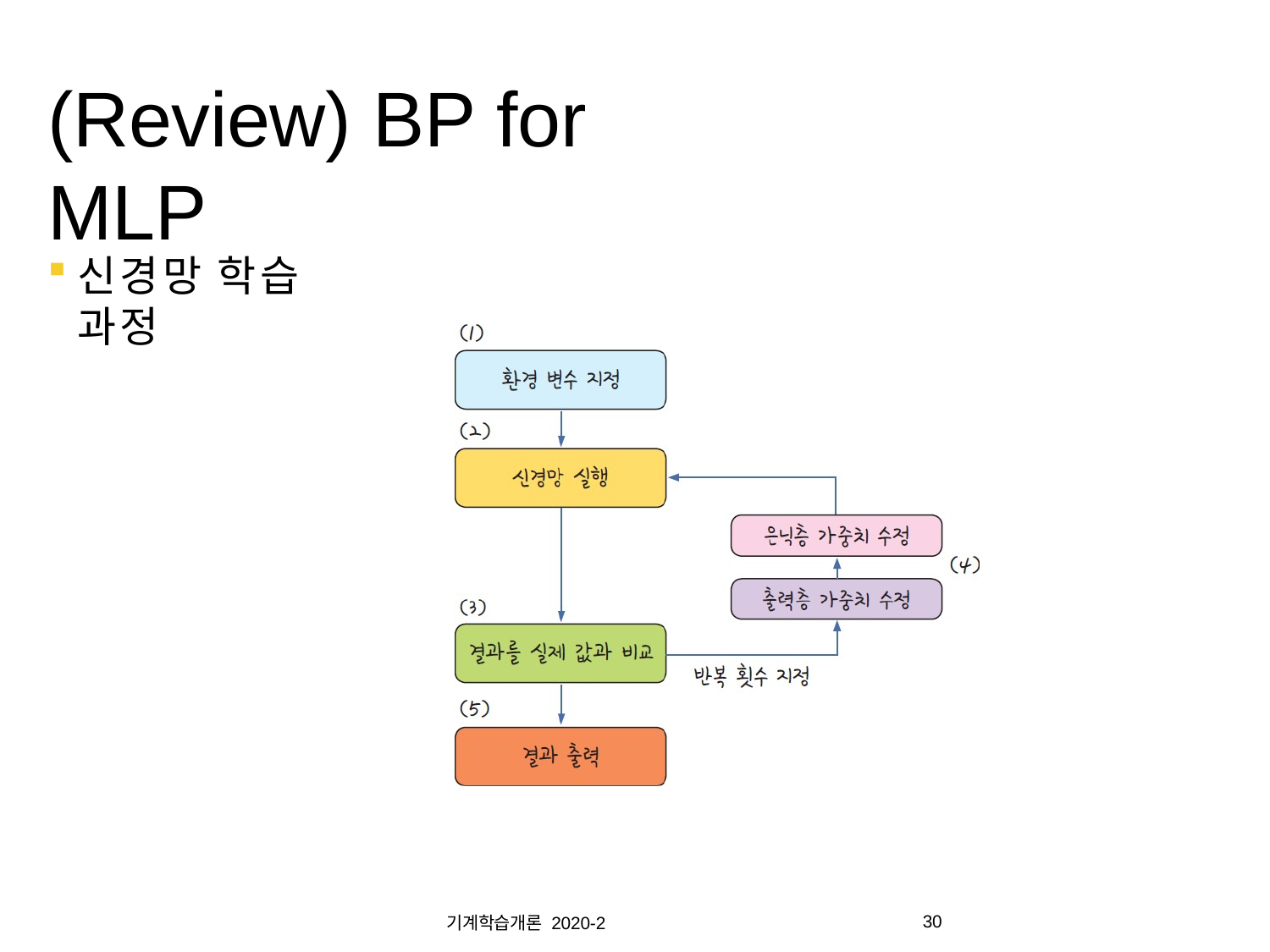

# (Review) BP for MLP
신경망 학습 과정

30
기계학습개론 2020-2